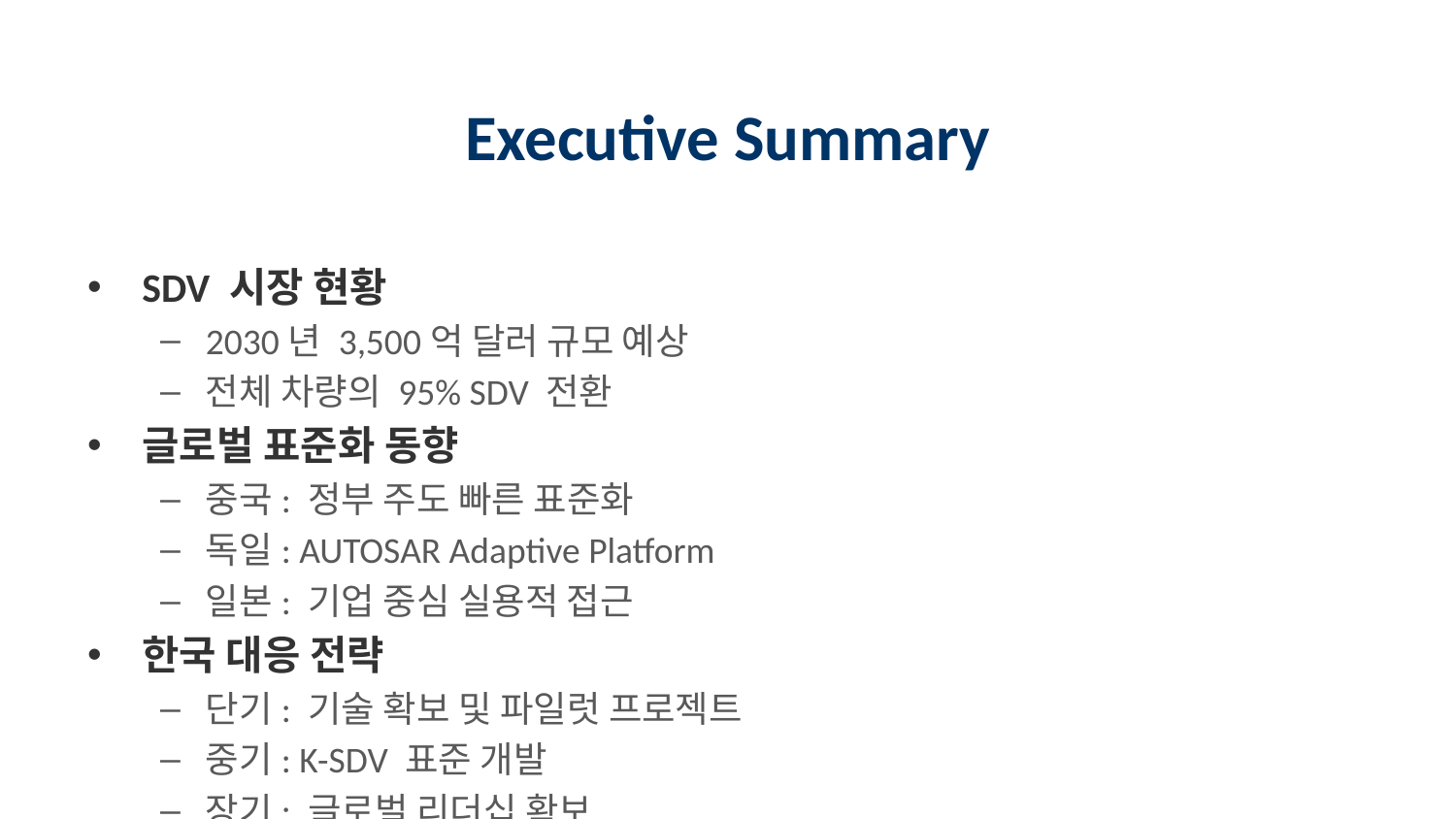

# Executive Summary
SDV 시장 현황
2030년 3,500억 달러 규모 예상
전체 차량의 95% SDV 전환
글로벌 표준화 동향
중국: 정부 주도 빠른 표준화
독일: AUTOSAR Adaptive Platform
일본: 기업 중심 실용적 접근
한국 대응 전략
단기: 기술 확보 및 파일럿 프로젝트
중기: K-SDV 표준 개발
장기: 글로벌 리더십 확보